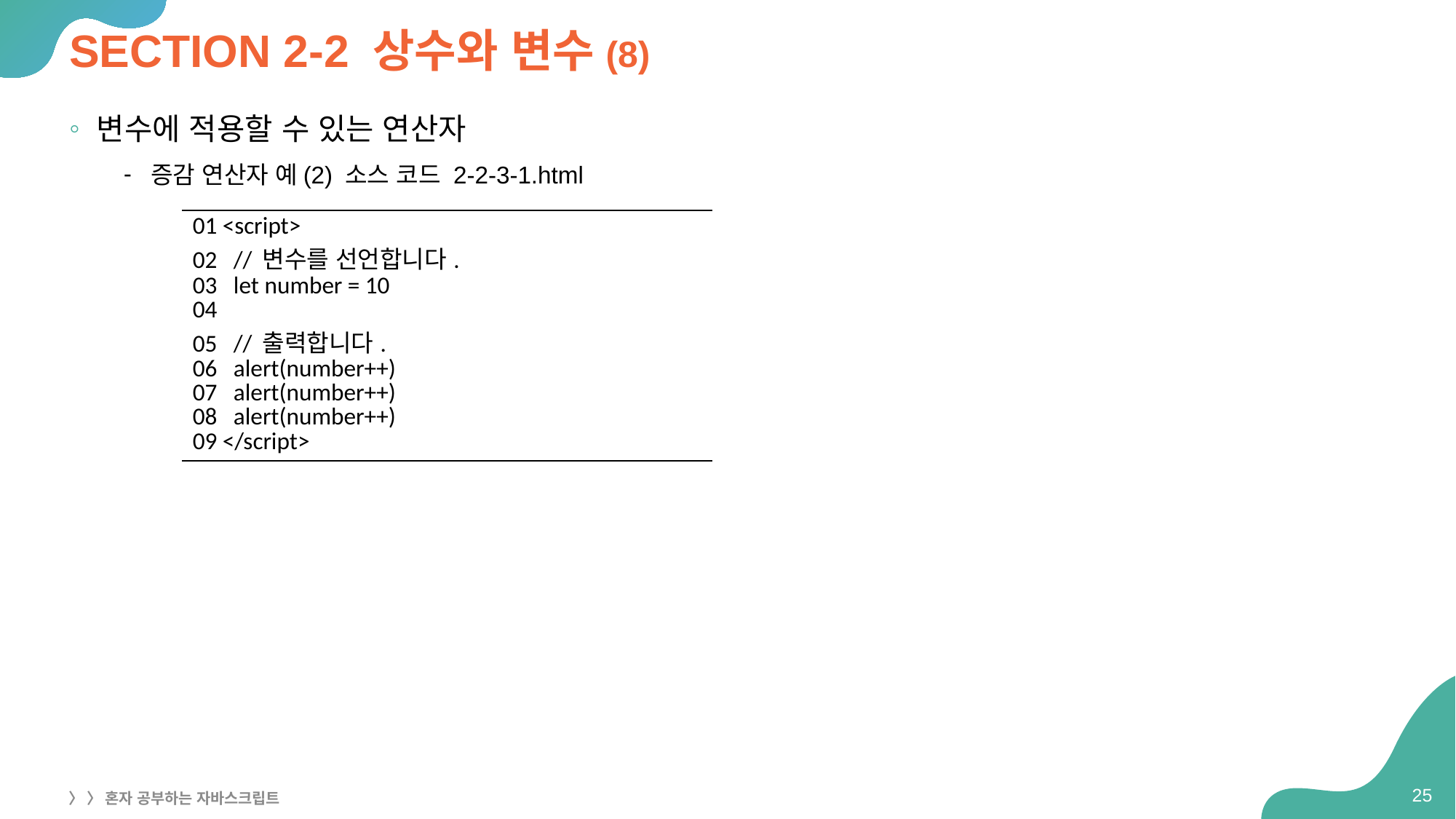

# SECTION 2-2 상수와 변수(8)
변수에 적용할 수 있는 연산자
증감 연산자 예(2) 소스 코드 2-2-3-1.html

| 01 <script> 02 // 변수를 선언합니다. 03 let number = 10 04 05 // 출력합니다. 06 alert(number++) 07 alert(number++) 08 alert(number++) 09 </script> |
| --- |
25
〉 〉 혼자 공부하는 자바스크립트